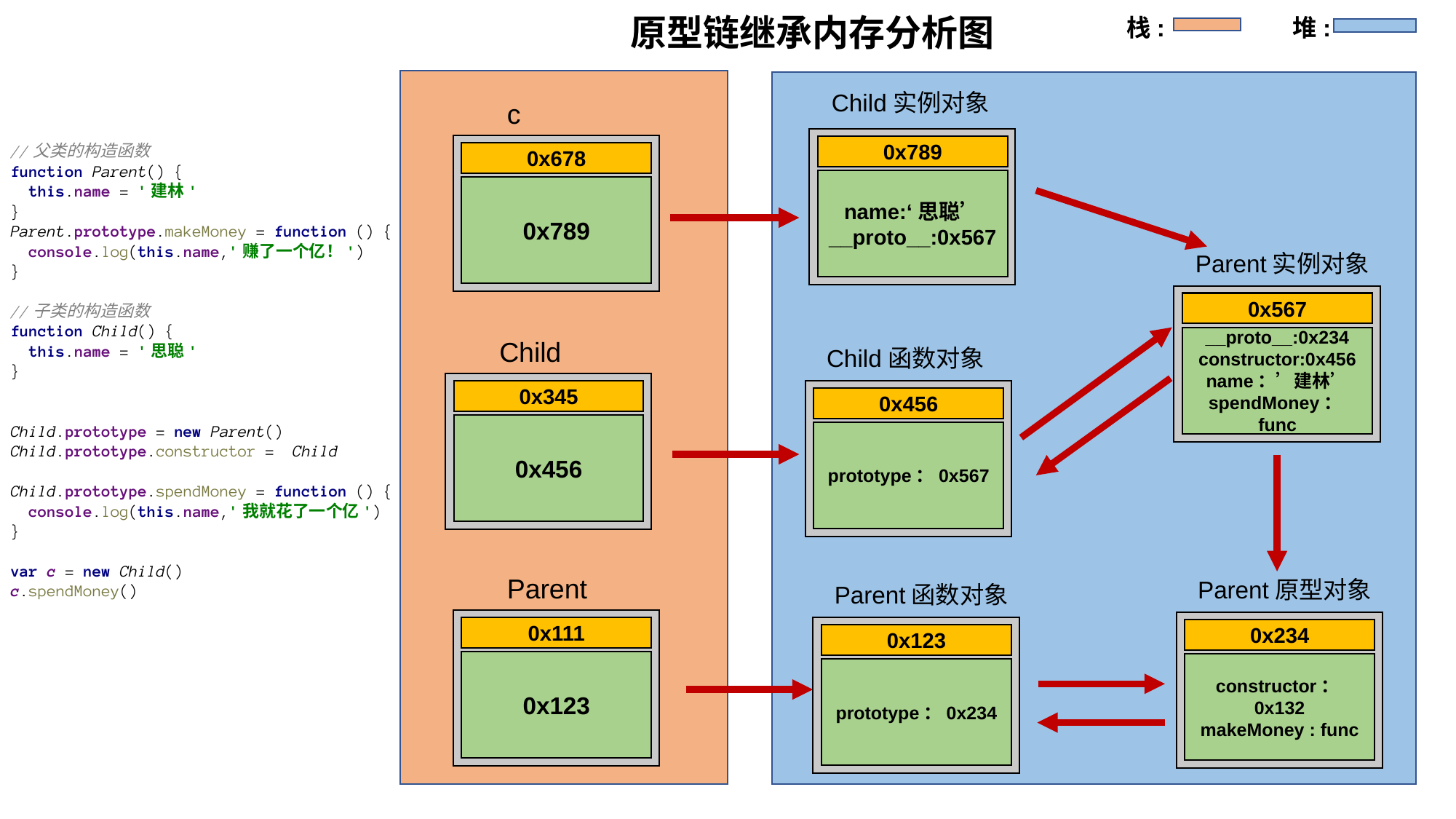

原型链继承内存分析图
栈:
堆:

Child实例对象
c

//父类的构造函数
function Parent() {
  this.name = '建林'
}
Parent.prototype.makeMoney = function () {
  console.log(this.name,'赚了一个亿！')
}
//子类的构造函数
function Child() {
  this.name = '思聪'
}
Child.prototype = new Parent()
Child.prototype.constructor =  Child
Child.prototype.spendMoney = function () {
  console.log(this.name,'我就花了一个亿')
}
var c = new Child()
c.spendMoney()

0x789
0x678
name:‘思聪’
__proto__:0x567
0x789
Parent实例对象

0x567
__proto__:0x234
constructor:0x456
name：’建林’
spendMoney：func
Child
Child函数对象

0x345

0x456
0x456
prototype：0x567
Parent
Parent原型对象
Parent函数对象

0x111

0x234
0x123
0x123
constructor：0x132
makeMoney : func
prototype：0x234